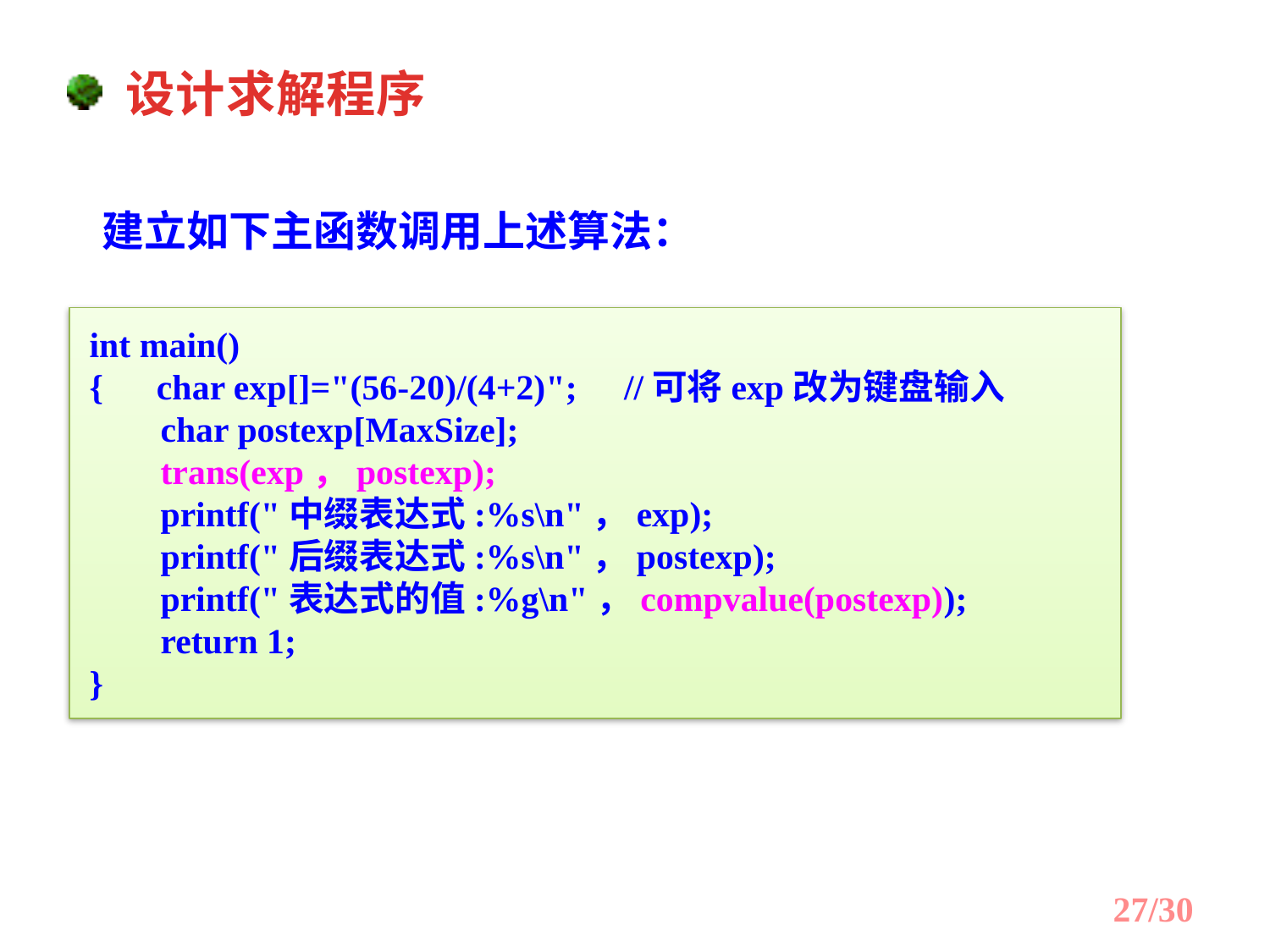

设计求解程序
建立如下主函数调用上述算法：
int main()
{      char exp[]="(56-20)/(4+2)";	   //可将exp改为键盘输入
        char postexp[MaxSize];
        trans(exp，postexp);
        printf("中缀表达式:%s\n"，exp);
        printf("后缀表达式:%s\n"，postexp);
        printf("表达式的值:%g\n"，compvalue(postexp));
        return 1;
}
27/30